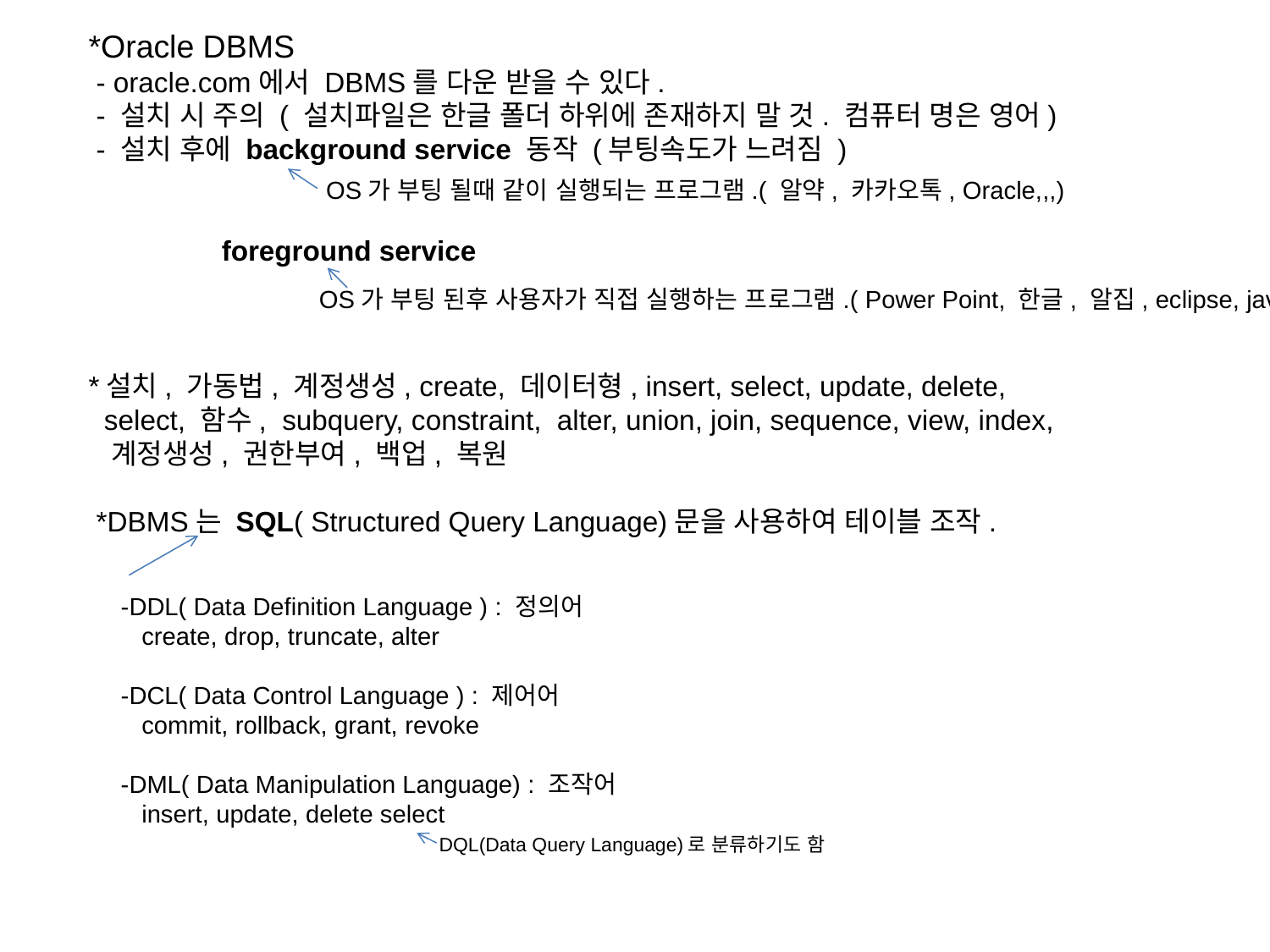

*Oracle DBMS
 - oracle.com에서 DBMS를 다운 받을 수 있다.
 - 설치 시 주의 ( 설치파일은 한글 폴더 하위에 존재하지 말 것. 컴퓨터 명은 영어)
 - 설치 후에 background service 동작 (부팅속도가 느려짐 )

                 foreground service

*설치, 가동법, 계정생성, create, 데이터형, insert, select, update, delete,
  select, 함수,  subquery, constraint,  alter, union, join, sequence, view, index,
  계정생성, 권한부여, 백업, 복원

 *DBMS는 SQL( Structured Query Language)문을 사용하여 테이블 조작.

OS가 부팅 될때 같이 실행되는 프로그램.( 알약, 카카오톡, Oracle,,,)
OS가 부팅 된후 사용자가 직접 실행하는 프로그램.( Power Point, 한글, 알집, eclipse, java,)
-DDL( Data Definition Language ) : 정의어
   create, drop, truncate, alter

-DCL( Data Control Language ) : 제어어
   commit, rollback, grant, revoke

-DML( Data Manipulation Language) : 조작어
   insert, update, delete select

DQL(Data Query Language)로 분류하기도 함